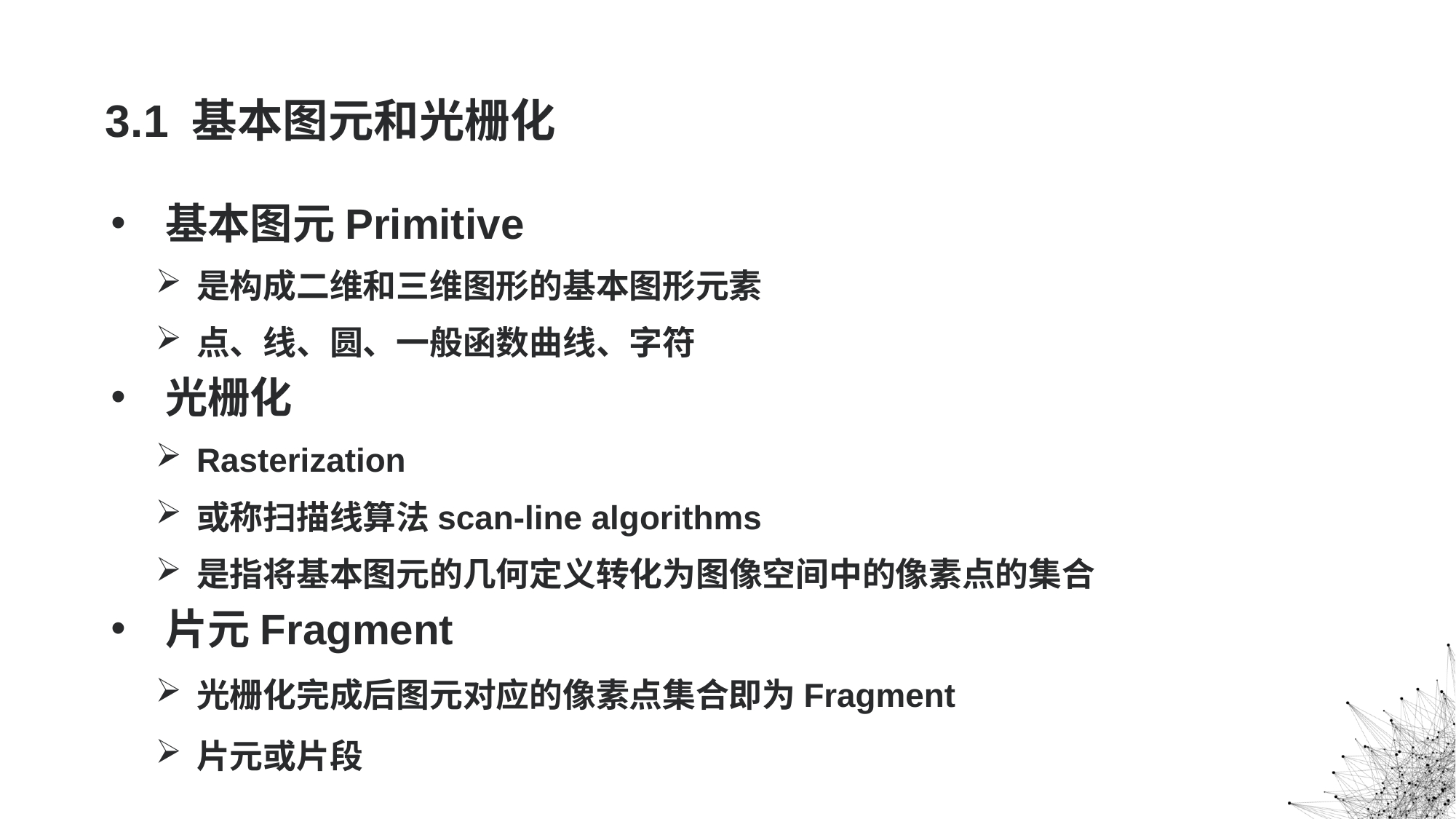

# 3.1 基本图元和光栅化
基本图元Primitive
是构成二维和三维图形的基本图形元素
点、线、圆、一般函数曲线、字符
光栅化
Rasterization
或称扫描线算法scan-line algorithms
是指将基本图元的几何定义转化为图像空间中的像素点的集合
片元Fragment
光栅化完成后图元对应的像素点集合即为Fragment
片元或片段